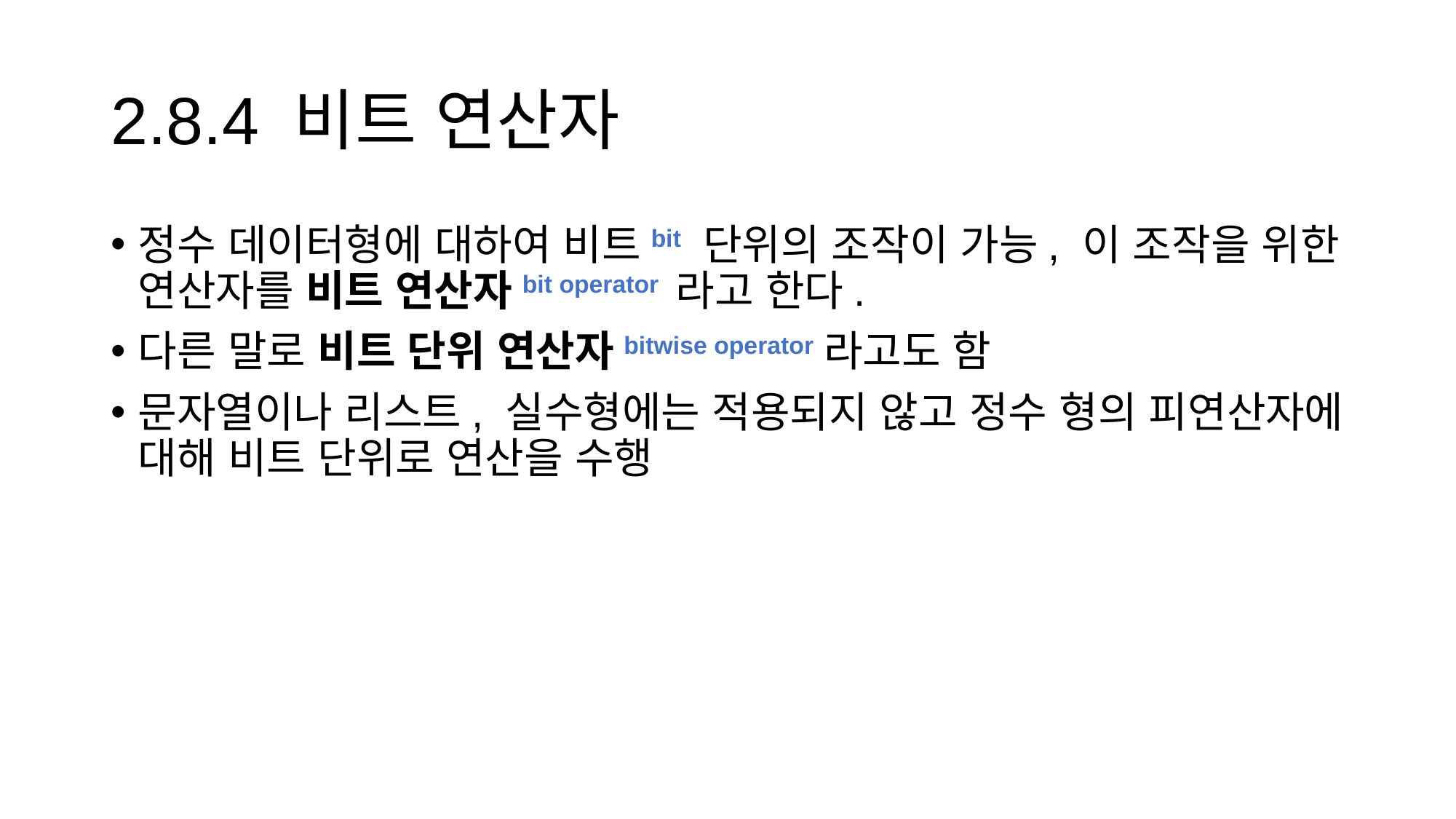

# 2.8.4 비트 연산자
정수 데이터형에 대하여 비트bit 단위의 조작이 가능, 이 조작을 위한 연산자를 비트 연산자bit operator 라고 한다.
다른 말로 비트 단위 연산자bitwise operator라고도 함
문자열이나 리스트, 실수형에는 적용되지 않고 정수 형의 피연산자에 대해 비트 단위로 연산을 수행